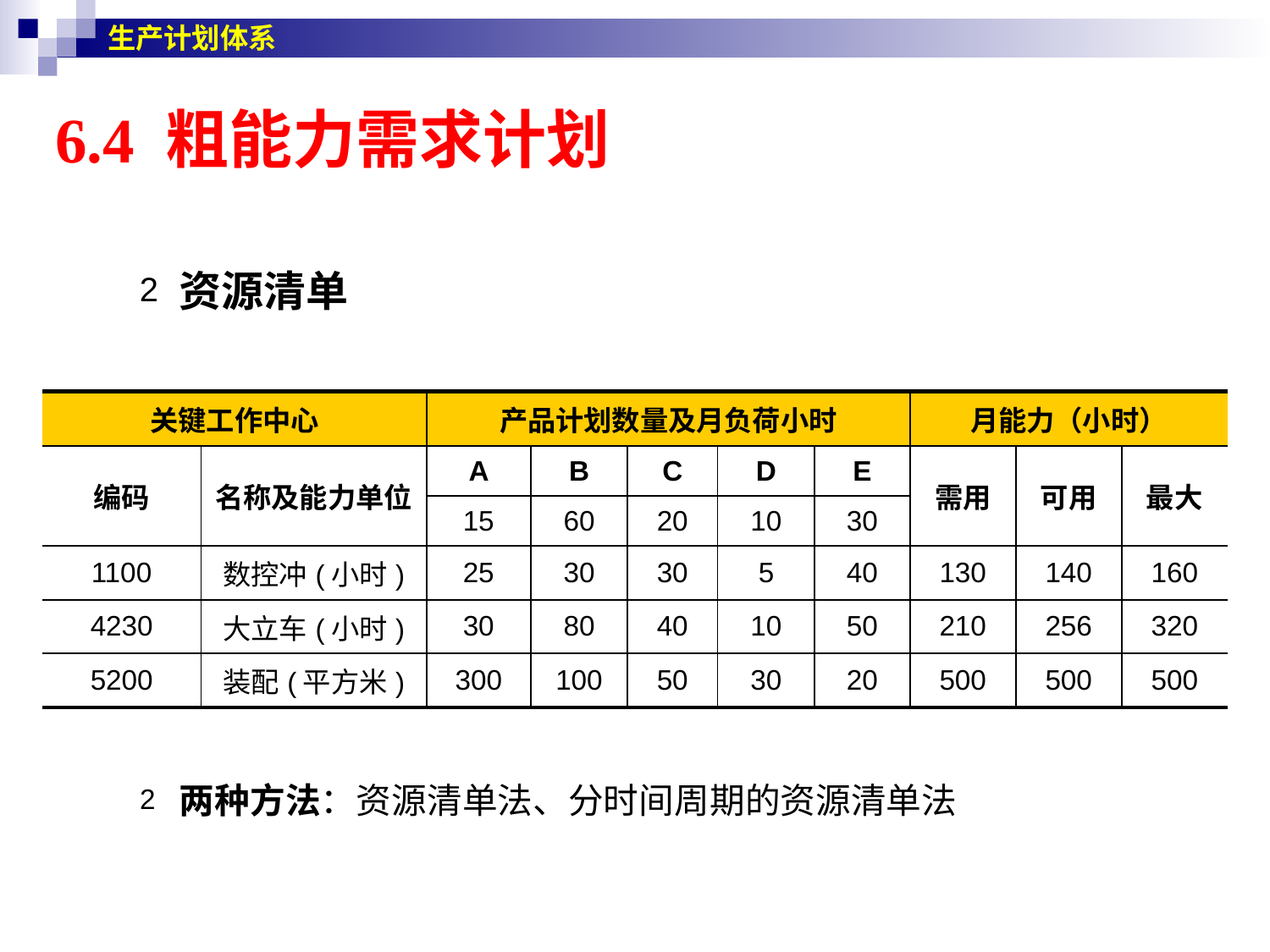

生产计划体系
# 6.4 粗能力需求计划
资源清单
| 关键工作中心 |  | 产品计划数量及月负荷小时 |  |  |  |  | 月能力（小时） |  |  |
| --- | --- | --- | --- | --- | --- | --- | --- | --- | --- |
| 编码 | 名称及能力单位 | A | B | C | D | E | 需用 | 可用 | 最大 |
|  |  | 15 | 60 | 20 | 10 | 30 |  |  |  |
| 1100 | 数控冲(小时) | 25 | 30 | 30 | 5 | 40 | 130 | 140 | 160 |
| 4230 | 大立车(小时) | 30 | 80 | 40 | 10 | 50 | 210 | 256 | 320 |
| 5200 | 装配(平方米) | 300 | 100 | 50 | 30 | 20 | 500 | 500 | 500 |
两种方法：资源清单法、分时间周期的资源清单法